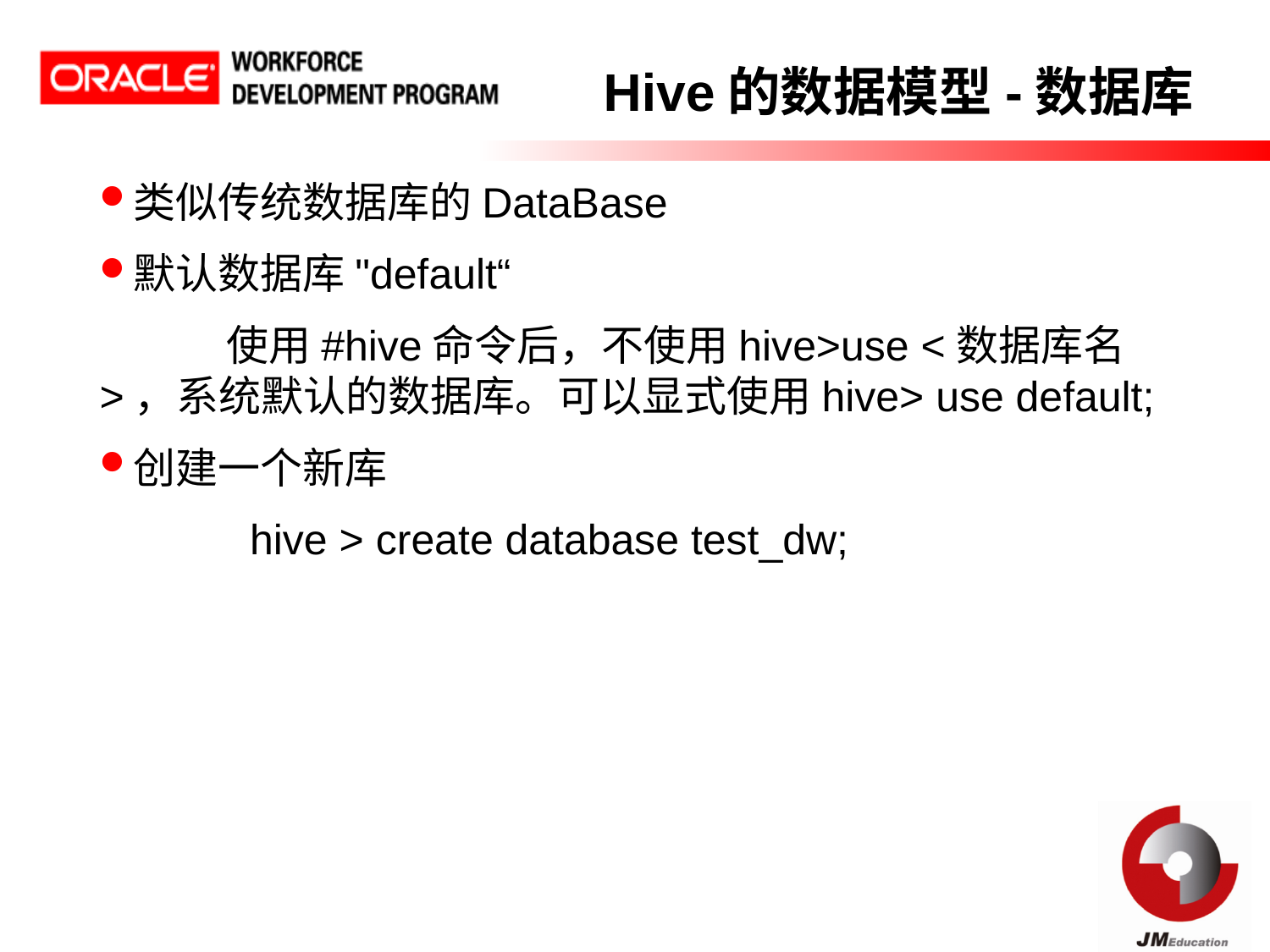

Hive的数据模型-数据库
类似传统数据库的DataBase
默认数据库"default“
	使用#hive命令后，不使用hive>use <数据库名>，系统默认的数据库。可以显式使用hive> use default;
创建一个新库
		hive > create database test_dw;